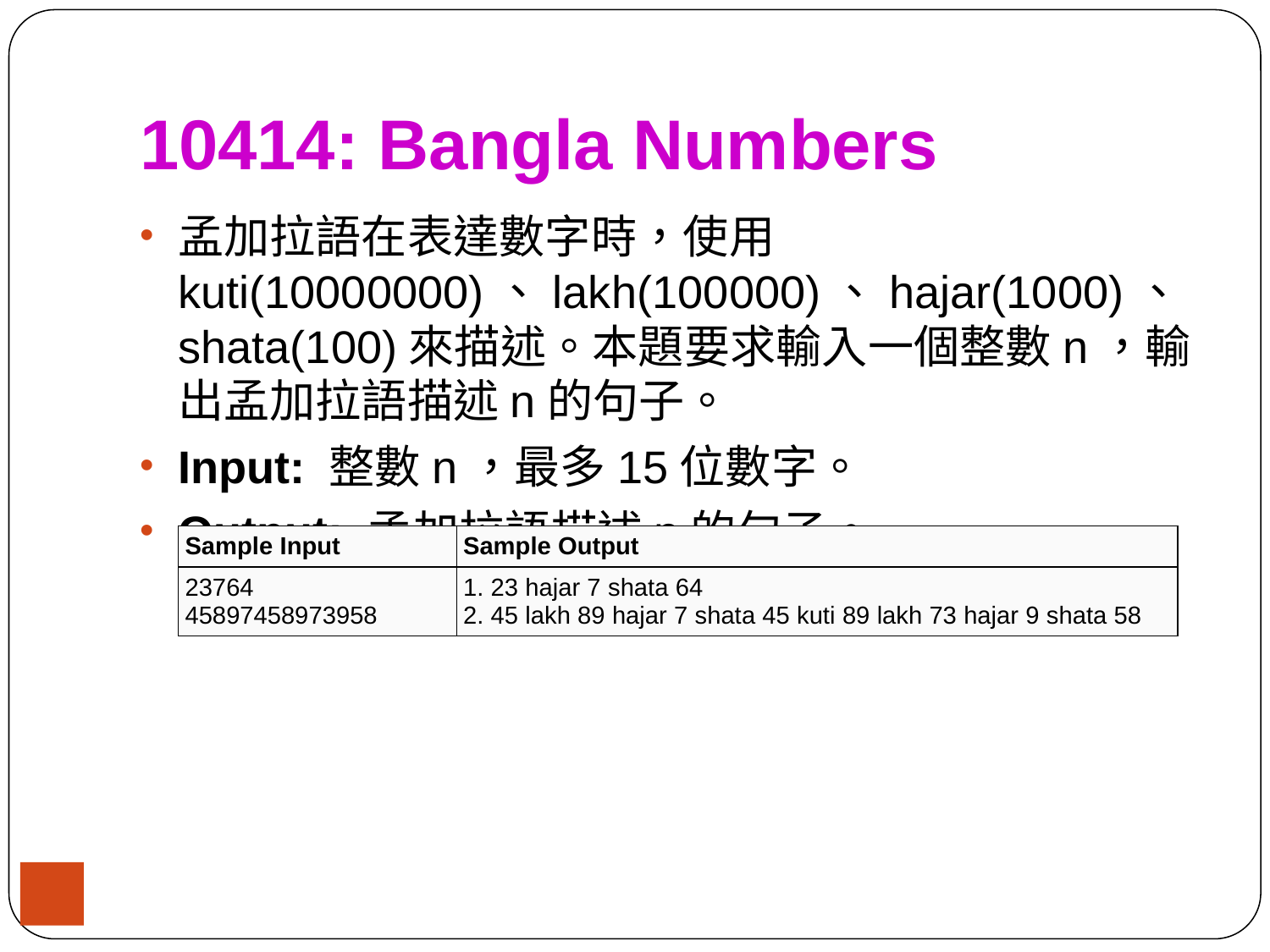

# 10414: Bangla Numbers
孟加拉語在表達數字時，使用kuti(10000000)、lakh(100000)、hajar(1000)、shata(100)來描述。本題要求輸入一個整數n，輸出孟加拉語描述n的句子。
Input: 整數n，最多15位數字。
Output: 孟加拉語描述n的句子。

| Sample Input | Sample Output |
| --- | --- |
| 23764 45897458973958 | 1. 23 hajar 7 shata 64 2. 45 lakh 89 hajar 7 shata 45 kuti 89 lakh 73 hajar 9 shata 58 |